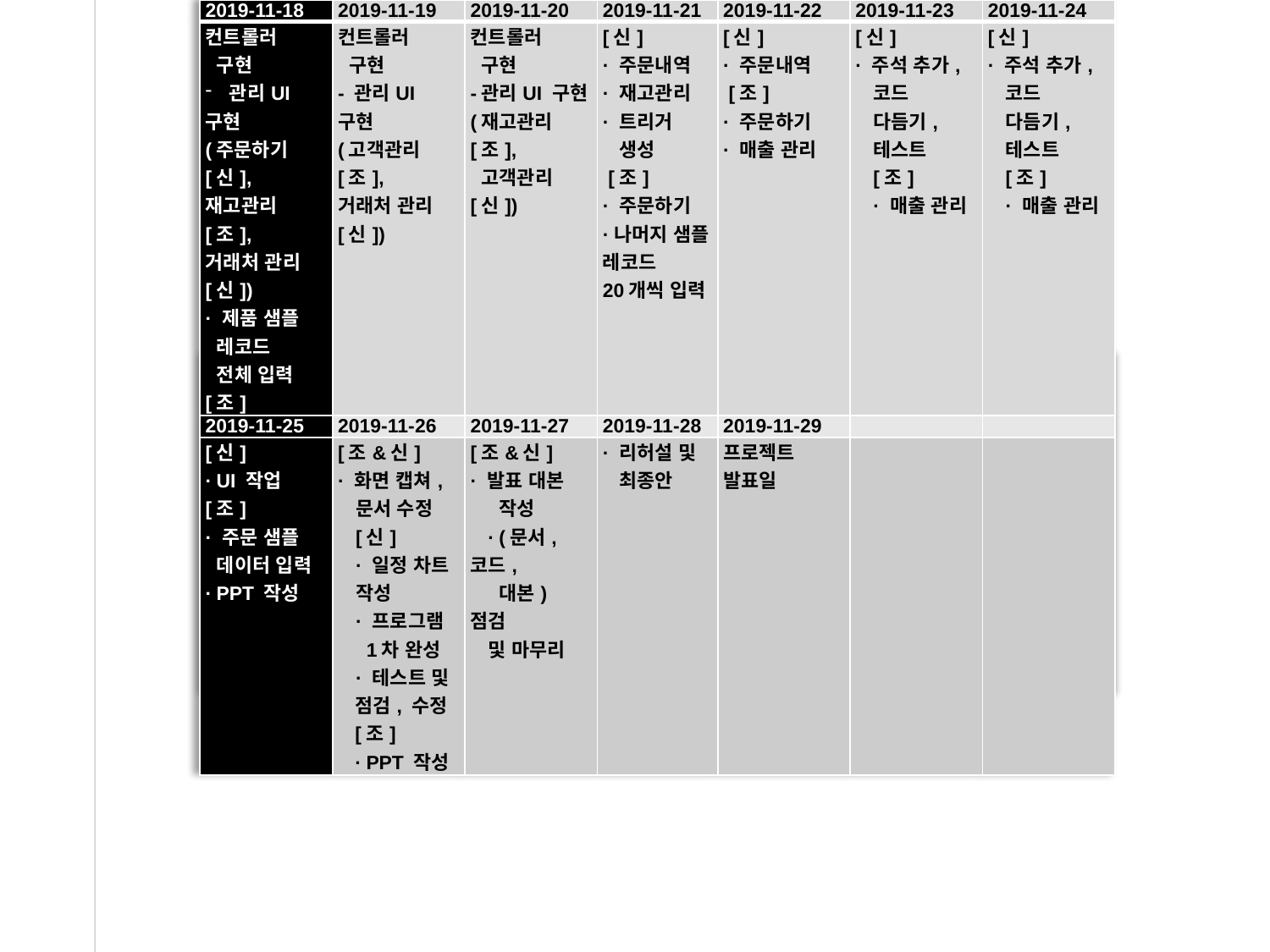

| 2019-11-18 | 2019-11-19 | 2019-11-20 | 2019-11-21 | 2019-11-22 | 2019-11-23 | 2019-11-24 |
| --- | --- | --- | --- | --- | --- | --- |
| 컨트롤러 구현 관리UI 구현 (주문하기 [신], 재고관리[조], 거래처 관리 [신]) ∙ 제품 샘플 레코드 전체 입력 [조] | 컨트롤러 구현 - 관리UI 구현 (고객관리 [조], 거래처 관리 [신]) | 컨트롤러 구현 -관리UI 구현 (재고관리 [조], 고객관리 [신]) | [신] ∙ 주문내역 ∙ 재고관리 ∙ 트리거 생성 [조] ∙ 주문하기 ∙나머지 샘플 레코드 20개씩 입력 | [신] ∙ 주문내역 [조] ∙ 주문하기 ∙ 매출 관리 | [신] ∙ 주석 추가, 코드 다듬기, 테스트 [조] ∙ 매출 관리 | [신] ∙ 주석 추가, 코드 다듬기, 테스트 [조] ∙ 매출 관리 |
| 2019-11-25 | 2019-11-26 | 2019-11-27 | 2019-11-28 | 2019-11-29 |  |  |
| [신] ∙ UI 작업 [조] ∙ 주문 샘플 데이터 입력 ∙ PPT 작성 | [조&신] ∙ 화면 캡쳐, 문서 수정 [신] ∙ 일정 차트 작성 ∙ 프로그램 1차 완성 ∙ 테스트 및 점검, 수정 [조] ∙ PPT 작성 | [조&신] ∙ 발표 대본 작성 ∙ (문서, 코드, 대본) 점검 및 마무리 | ∙ 리허설 및 최종안 | 프로젝트 발표일 |  |  |
| [신] ∙ UI 작업 [조] ∙ 주문 샘플 데이터 입력 ∙ PPT 작성 | [조&신] ∙ 화면 캡쳐, 문서 수정 [신] ∙ 일정 차트 작성 ∙ 프로그램 1차 완성 ∙ 테스트 및 점검, 수정 [조] ∙ PPT 작성 | [조&신] ∙ 발표 대본 작성 ∙ (문서, 코드, 대본) 점검 및 마무리 | ∙ 리허설 및 최종안 | 프로젝트 발표일 |  |  |
| --- | --- | --- | --- | --- | --- | --- |